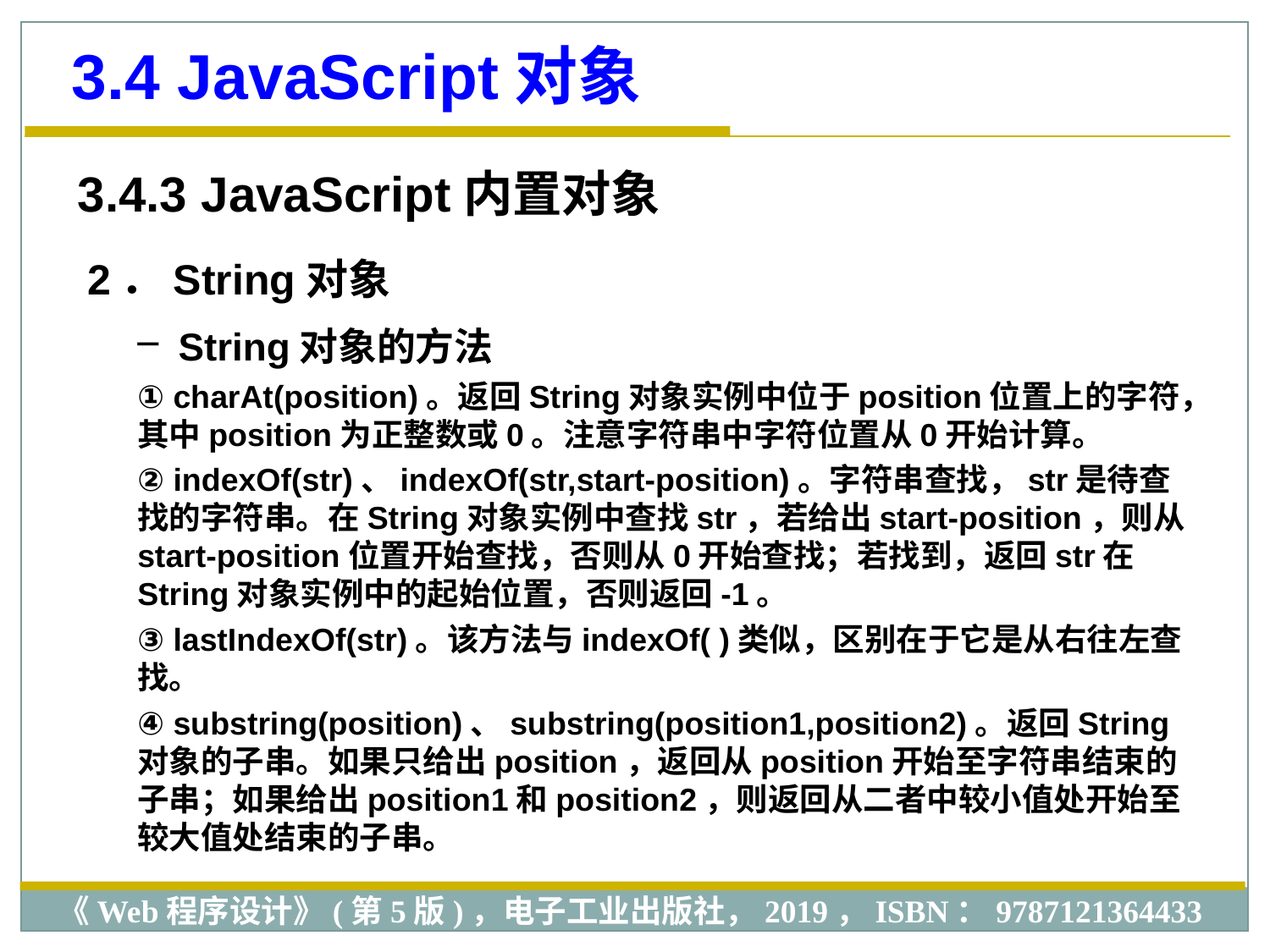

3.4 JavaScript对象
3.4.3 JavaScript内置对象
2．String对象
 String对象的方法
① charAt(position)。返回String对象实例中位于position位置上的字符，其中position为正整数或0。注意字符串中字符位置从0开始计算。
② indexOf(str)、indexOf(str,start-position)。字符串查找，str是待查找的字符串。在String对象实例中查找str，若给出start-position，则从start-position位置开始查找，否则从0开始查找；若找到，返回str在String对象实例中的起始位置，否则返回-1。
③ lastIndexOf(str)。该方法与indexOf( )类似，区别在于它是从右往左查找。
④ substring(position)、substring(position1,position2)。返回String对象的子串。如果只给出position，返回从position开始至字符串结束的子串；如果给出position1和position2，则返回从二者中较小值处开始至较大值处结束的子串。